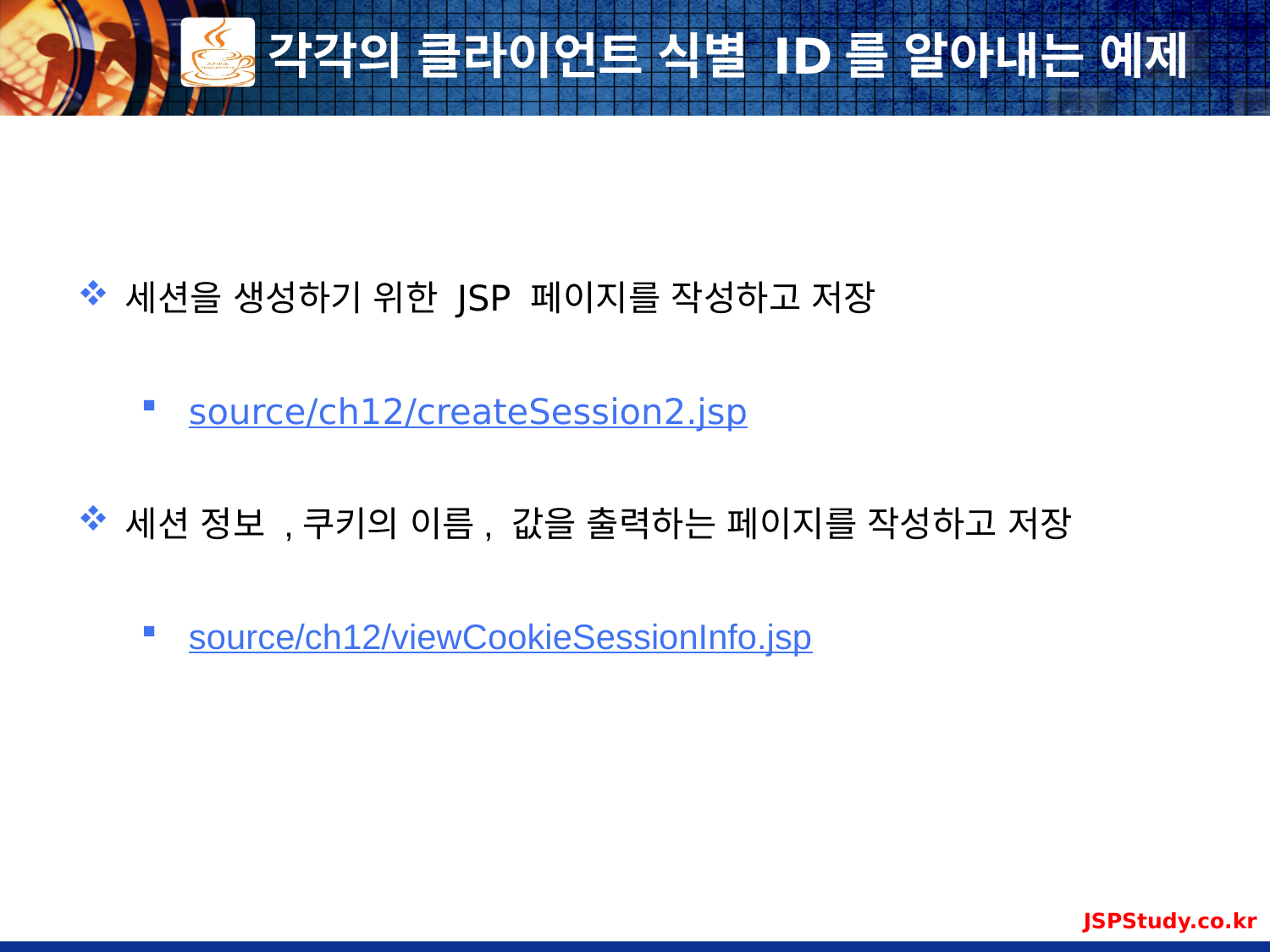

# 각각의 클라이언트 식별 ID를 알아내는 예제
세션을 생성하기 위한 JSP 페이지를 작성하고 저장
source/ch12/createSession2.jsp
세션 정보 ,쿠키의 이름, 값을 출력하는 페이지를 작성하고 저장
source/ch12/viewCookieSessionInfo.jsp

JSPStudy.co.kr